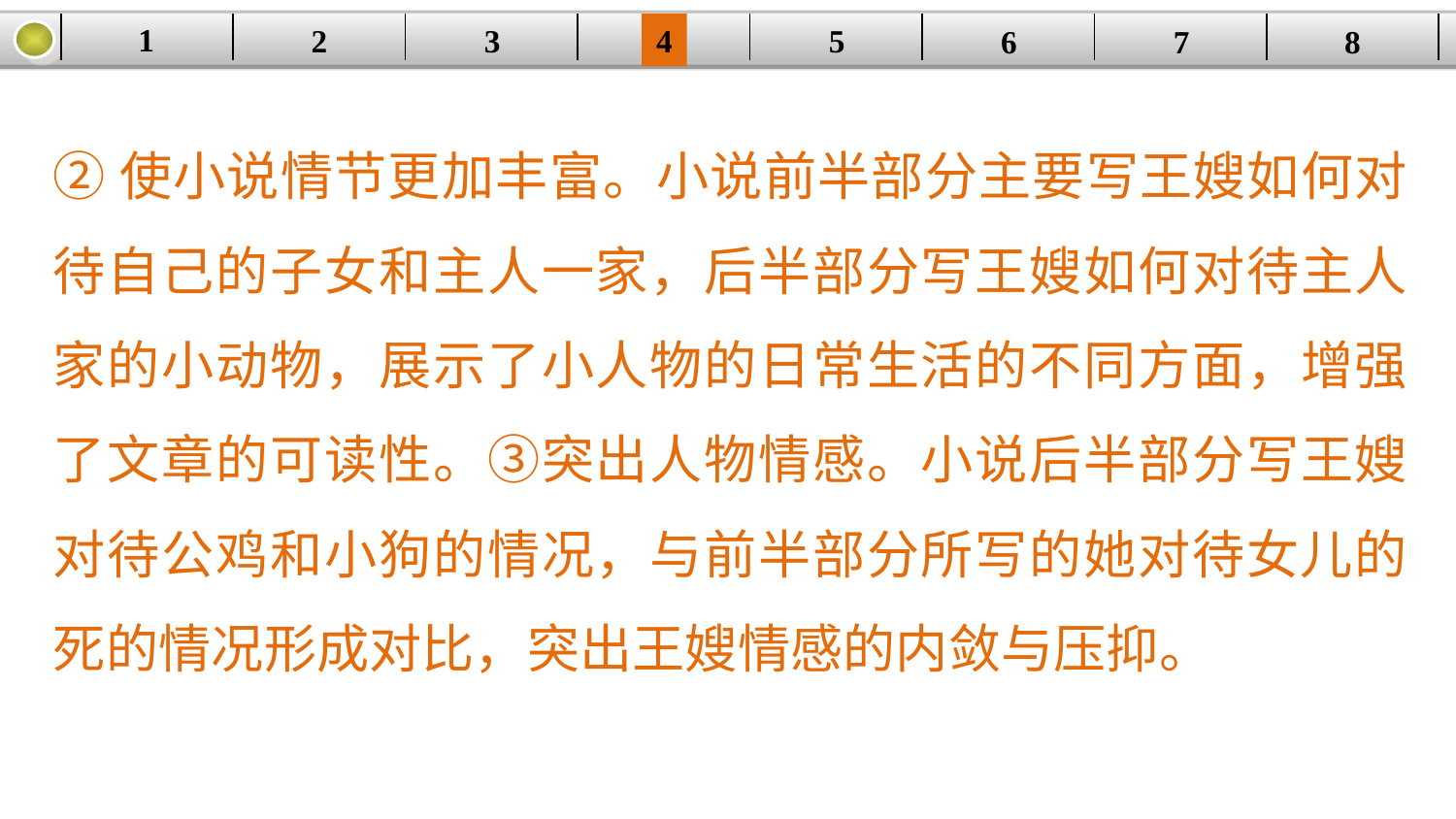

1
2
3
4
|  |  |  |  |  |  |  |  |
| --- | --- | --- | --- | --- | --- | --- | --- |
5
6
7
8

②使小说情节更加丰富。小说前半部分主要写王嫂如何对待自己的子女和主人一家，后半部分写王嫂如何对待主人家的小动物，展示了小人物的日常生活的不同方面，增强了文章的可读性。③突出人物情感。小说后半部分写王嫂对待公鸡和小狗的情况，与前半部分所写的她对待女儿的死的情况形成对比，突出王嫂情感的内敛与压抑。